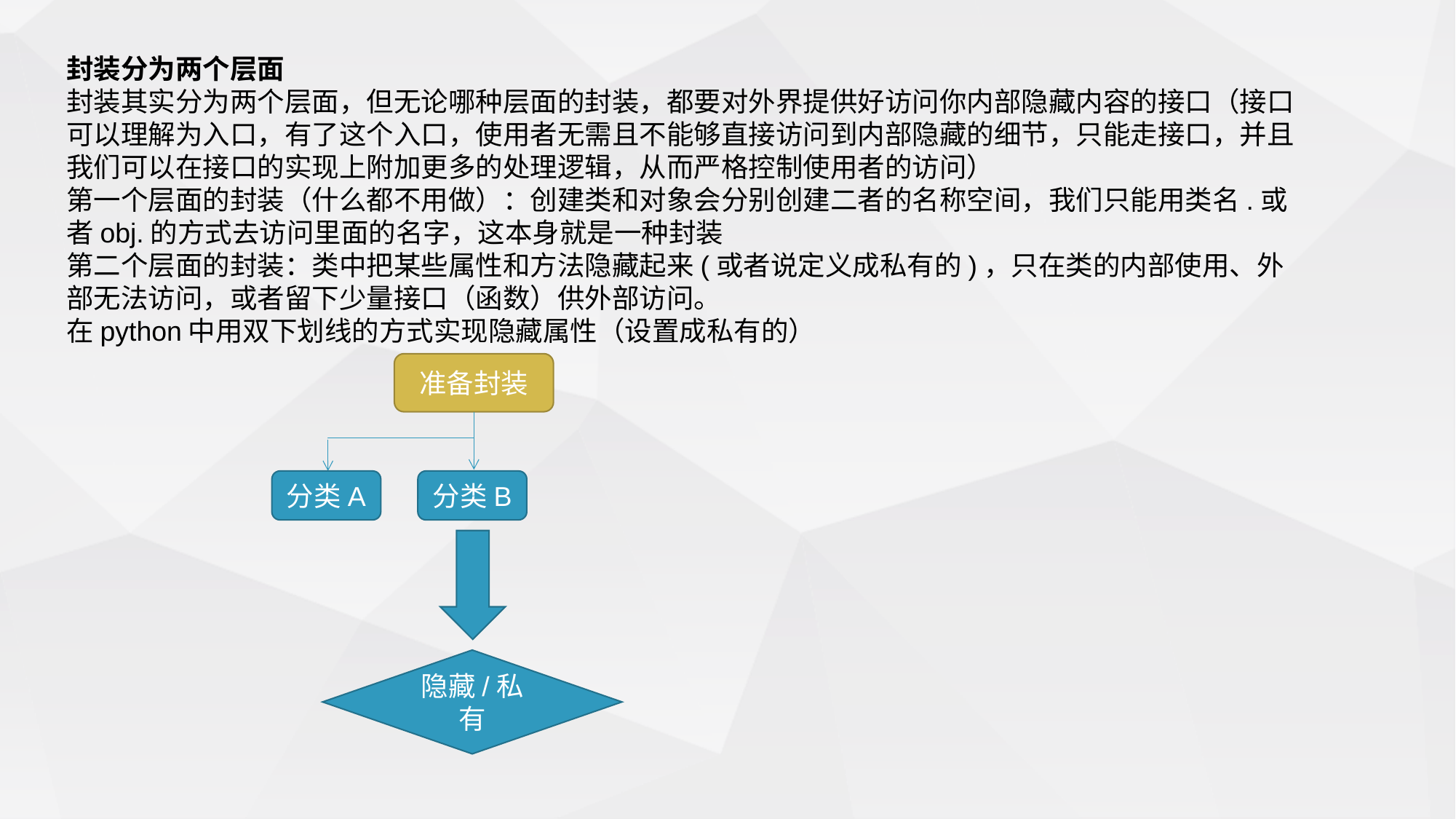

封装分为两个层面
封装其实分为两个层面，但无论哪种层面的封装，都要对外界提供好访问你内部隐藏内容的接口（接口可以理解为入口，有了这个入口，使用者无需且不能够直接访问到内部隐藏的细节，只能走接口，并且我们可以在接口的实现上附加更多的处理逻辑，从而严格控制使用者的访问）
第一个层面的封装（什么都不用做）：创建类和对象会分别创建二者的名称空间，我们只能用类名.或者obj.的方式去访问里面的名字，这本身就是一种封装
第二个层面的封装：类中把某些属性和方法隐藏起来(或者说定义成私有的)，只在类的内部使用、外部无法访问，或者留下少量接口（函数）供外部访问。
在python中用双下划线的方式实现隐藏属性（设置成私有的）
准备封装
分类A
分类B

隐藏/私有